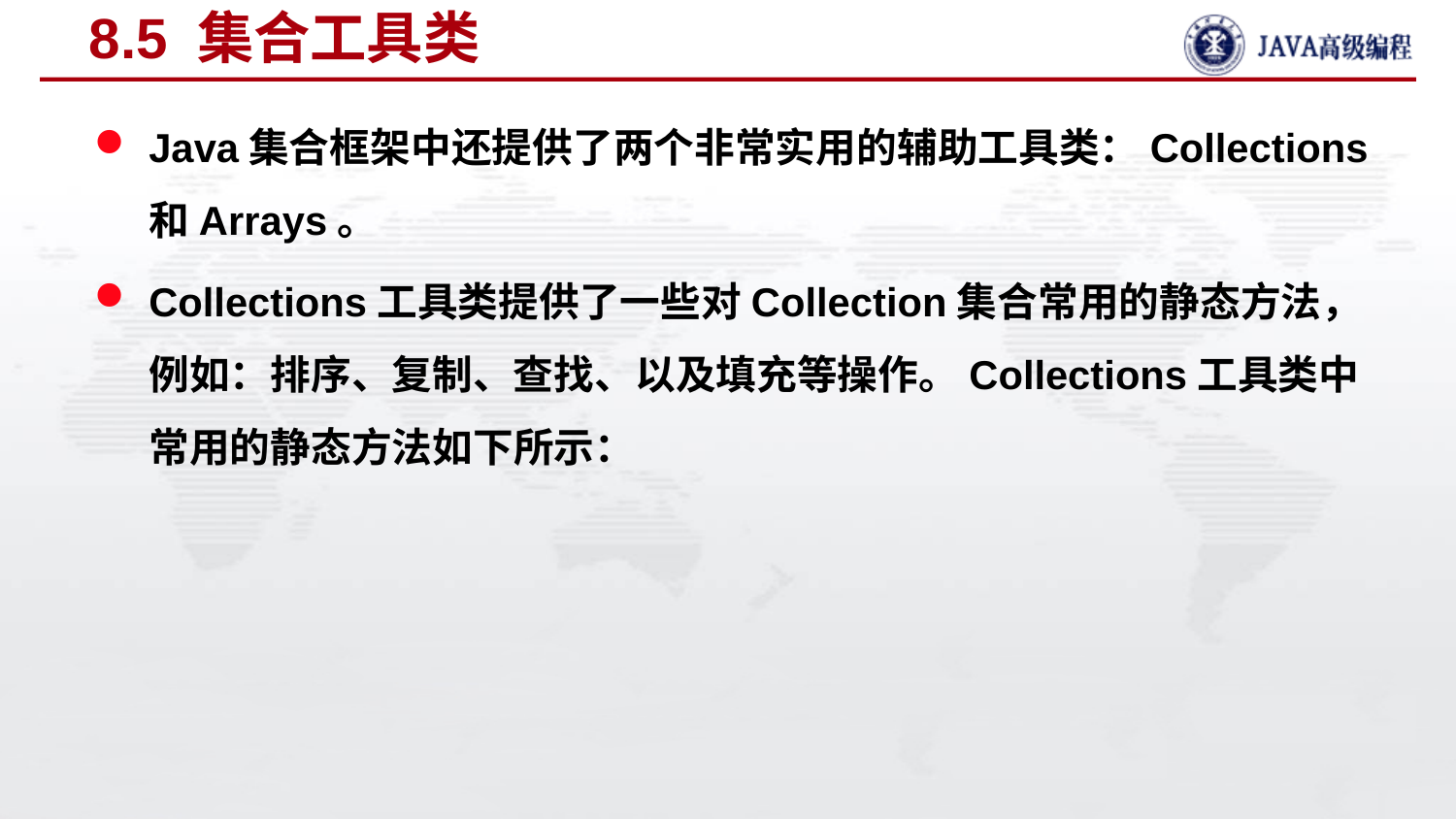

# 8.5 集合工具类
Java集合框架中还提供了两个非常实用的辅助工具类：Collections和Arrays。
Collections工具类提供了一些对Collection集合常用的静态方法，例如：排序、复制、查找、以及填充等操作。Collections工具类中常用的静态方法如下所示：